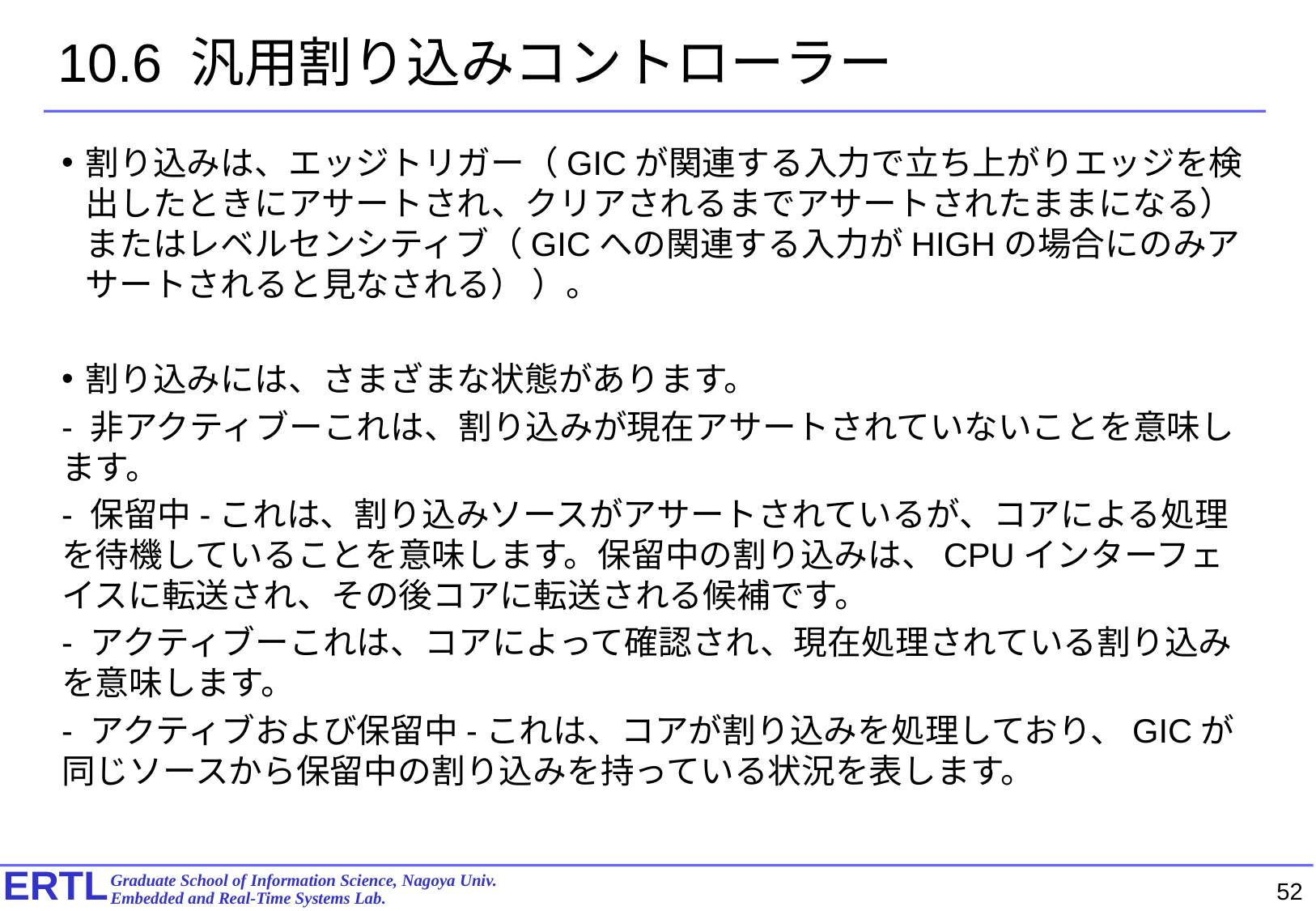

# 10.6 汎用割り込みコントローラー
割り込みは、エッジトリガー（GICが関連する入力で立ち上がりエッジを検出したときにアサートされ、クリアされるまでアサートされたままになる）またはレベルセンシティブ（GICへの関連する入力がHIGHの場合にのみアサートされると見なされる） ）。

割り込みには、さまざまな状態があります。
- 非アクティブーこれは、割り込みが現在アサートされていないことを意味します。
- 保留中-これは、割り込みソースがアサートされているが、コアによる処理を待機していることを意味します。保留中の割り込みは、CPUインターフェイスに転送され、その後コアに転送される候補です。
- アクティブーこれは、コアによって確認され、現在処理されている割り込みを意味します。
- アクティブおよび保留中-これは、コアが割り込みを処理しており、GICが同じソースから保留中の割り込みを持っている状況を表します。
52